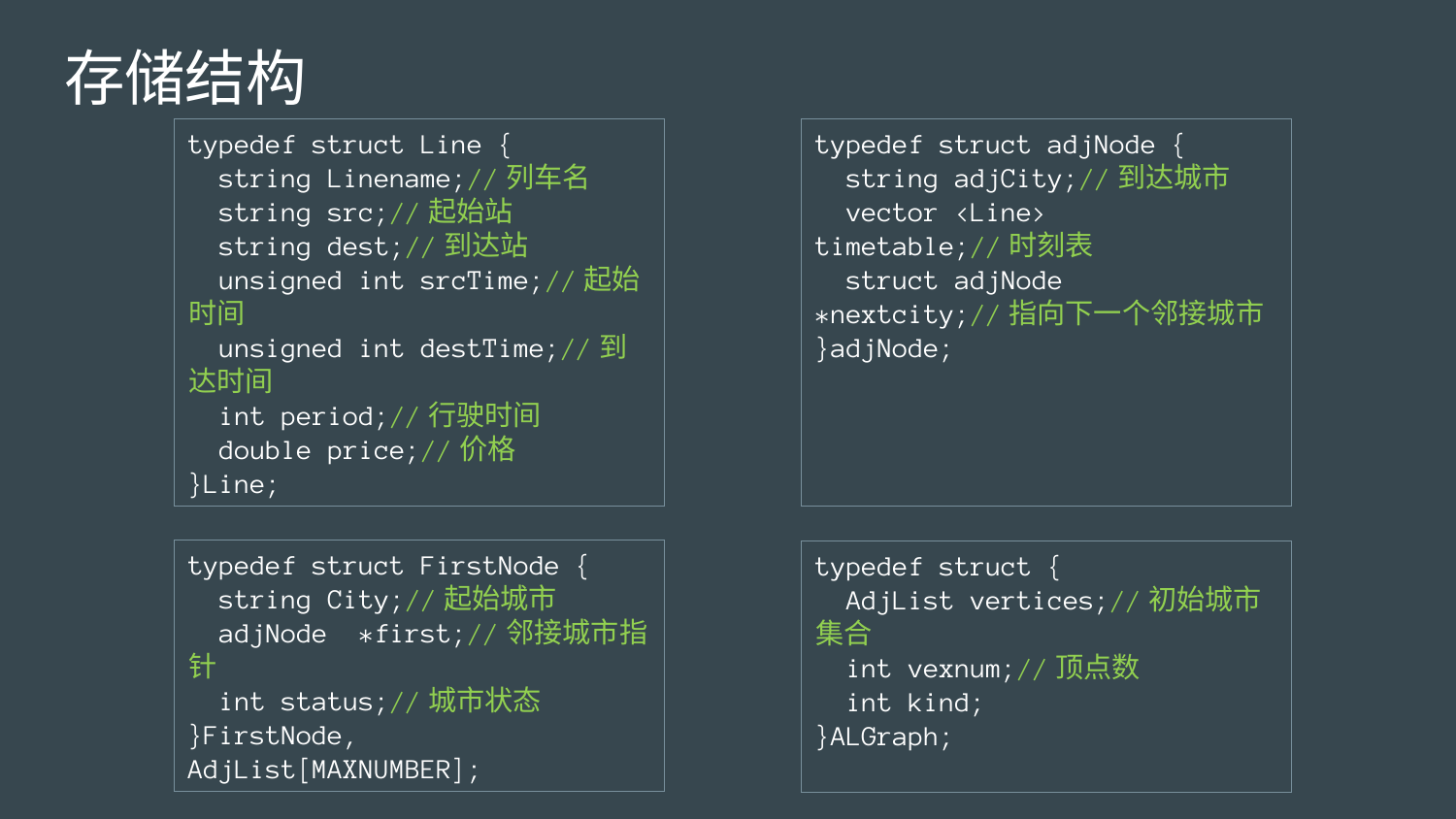

# 存储结构
typedef struct Line {
  string Linename;//列车名
  string src;//起始站
  string dest;//到达站
  unsigned int srcTime;//起始时间
  unsigned int destTime;//到达时间
  int period;//行驶时间
  double price;//价格
}Line;
typedef struct adjNode {
  string adjCity;//到达城市
  vector <Line> timetable;//时刻表
  struct adjNode *nextcity;//指向下一个邻接城市
}adjNode;

typedef struct FirstNode {
  string City;//起始城市
  adjNode  *first;//邻接城市指针
  int status;//城市状态
}FirstNode, AdjList[MAXNUMBER];
typedef struct {
  AdjList vertices;//初始城市集合
  int vexnum;//顶点数
  int kind;
}ALGraph;